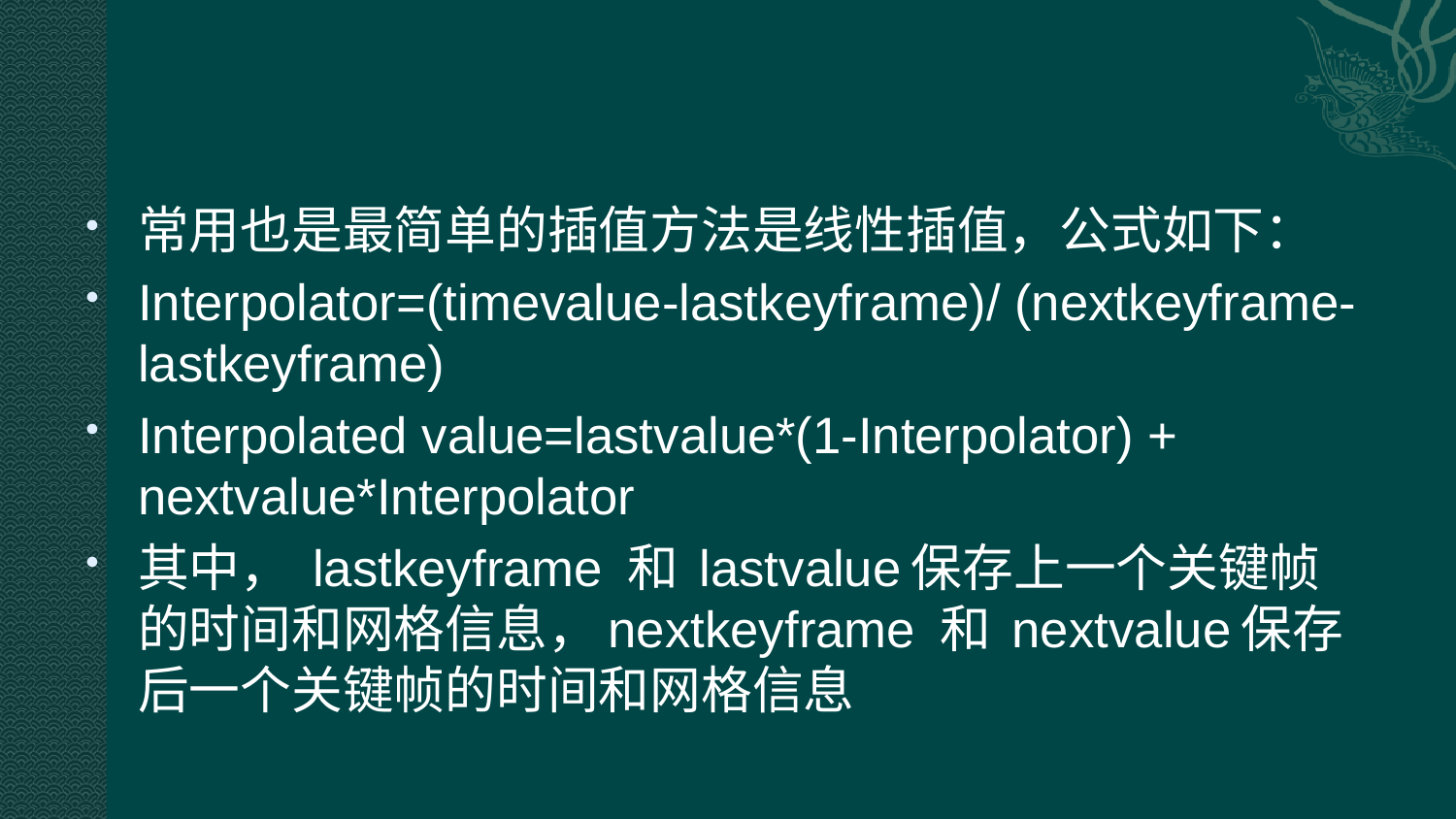

#
常用也是最简单的插值方法是线性插值，公式如下：
Interpolator=(timevalue-lastkeyframe)/ (nextkeyframe-lastkeyframe)
Interpolated value=lastvalue*(1-Interpolator) + nextvalue*Interpolator
其中， lastkeyframe 和 lastvalue保存上一个关键帧的时间和网格信息，nextkeyframe 和 nextvalue保存后一个关键帧的时间和网格信息